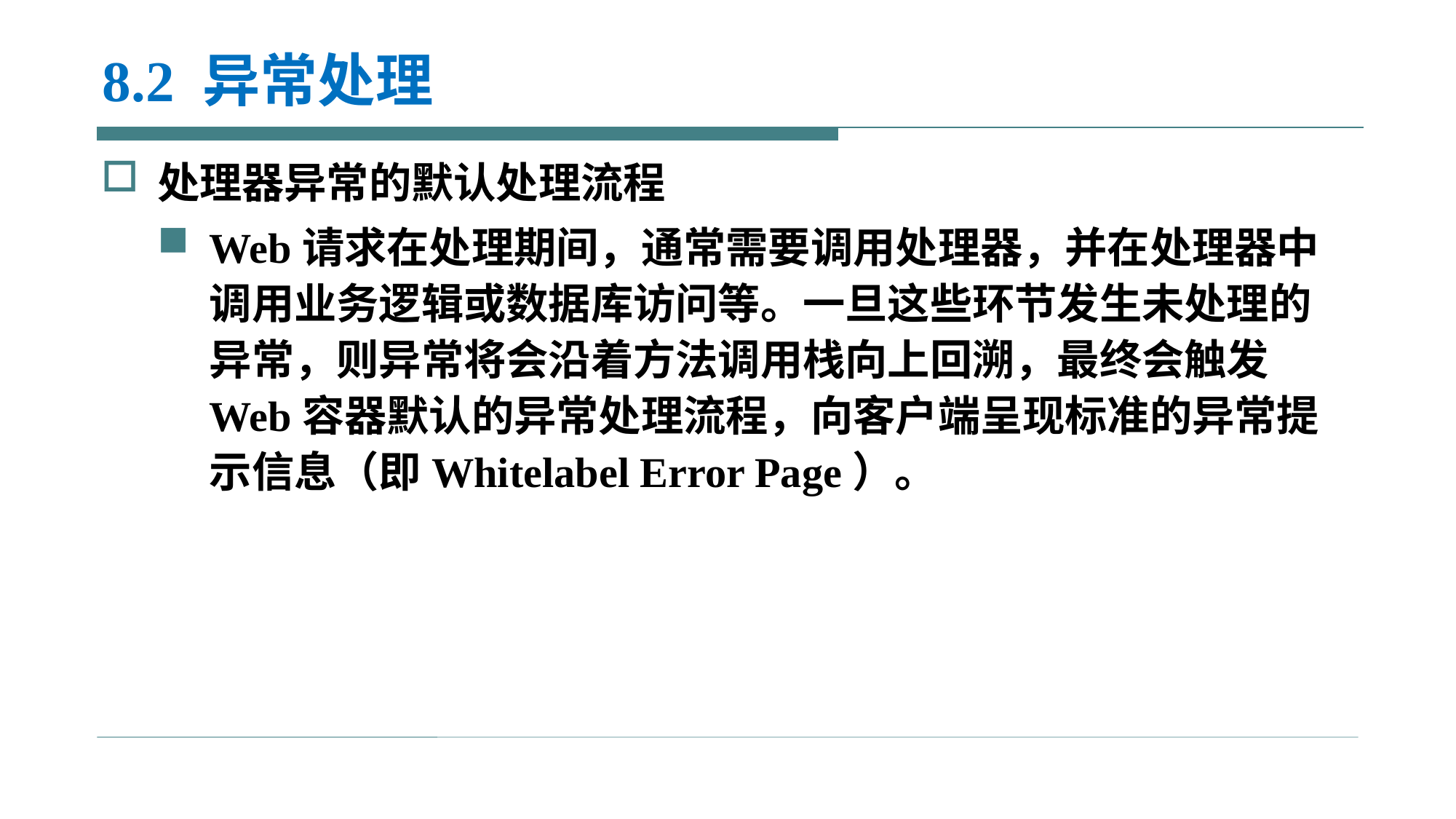

# 8.2 异常处理
处理器异常的默认处理流程
Web请求在处理期间，通常需要调用处理器，并在处理器中调用业务逻辑或数据库访问等。一旦这些环节发生未处理的异常，则异常将会沿着方法调用栈向上回溯，最终会触发Web容器默认的异常处理流程，向客户端呈现标准的异常提示信息（即Whitelabel Error Page）。
11